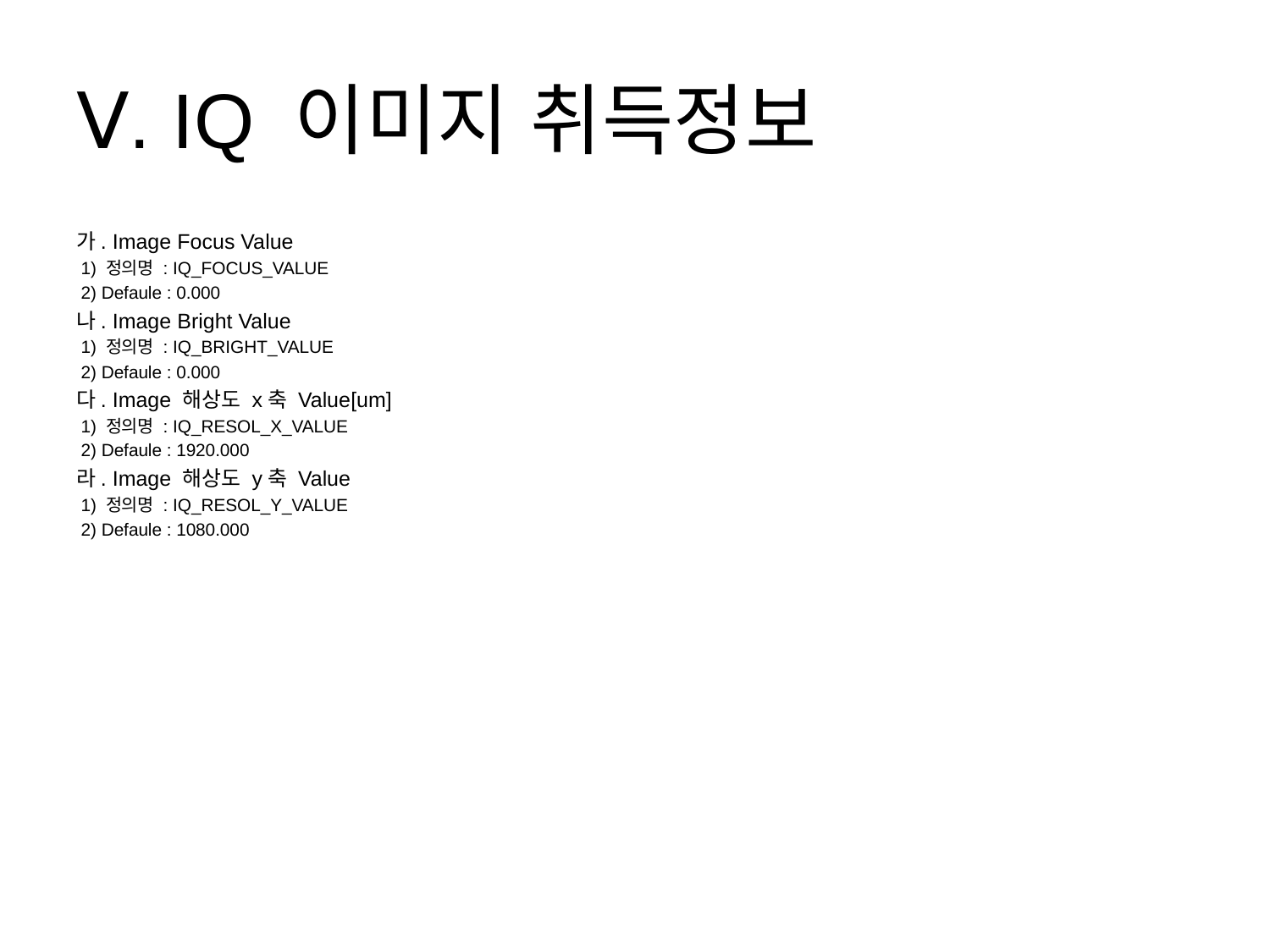

# Ⅴ. IQ 이미지 취득정보
가. Image Focus Value
 1) 정의명 : IQ_FOCUS_VALUE
 2) Defaule : 0.000
나. Image Bright Value
 1) 정의명 : IQ_BRIGHT_VALUE
 2) Defaule : 0.000
다. Image 해상도 x축 Value[um]
 1) 정의명 : IQ_RESOL_X_VALUE
 2) Defaule : 1920.000
라. Image 해상도 y축 Value
 1) 정의명 : IQ_RESOL_Y_VALUE
 2) Defaule : 1080.000